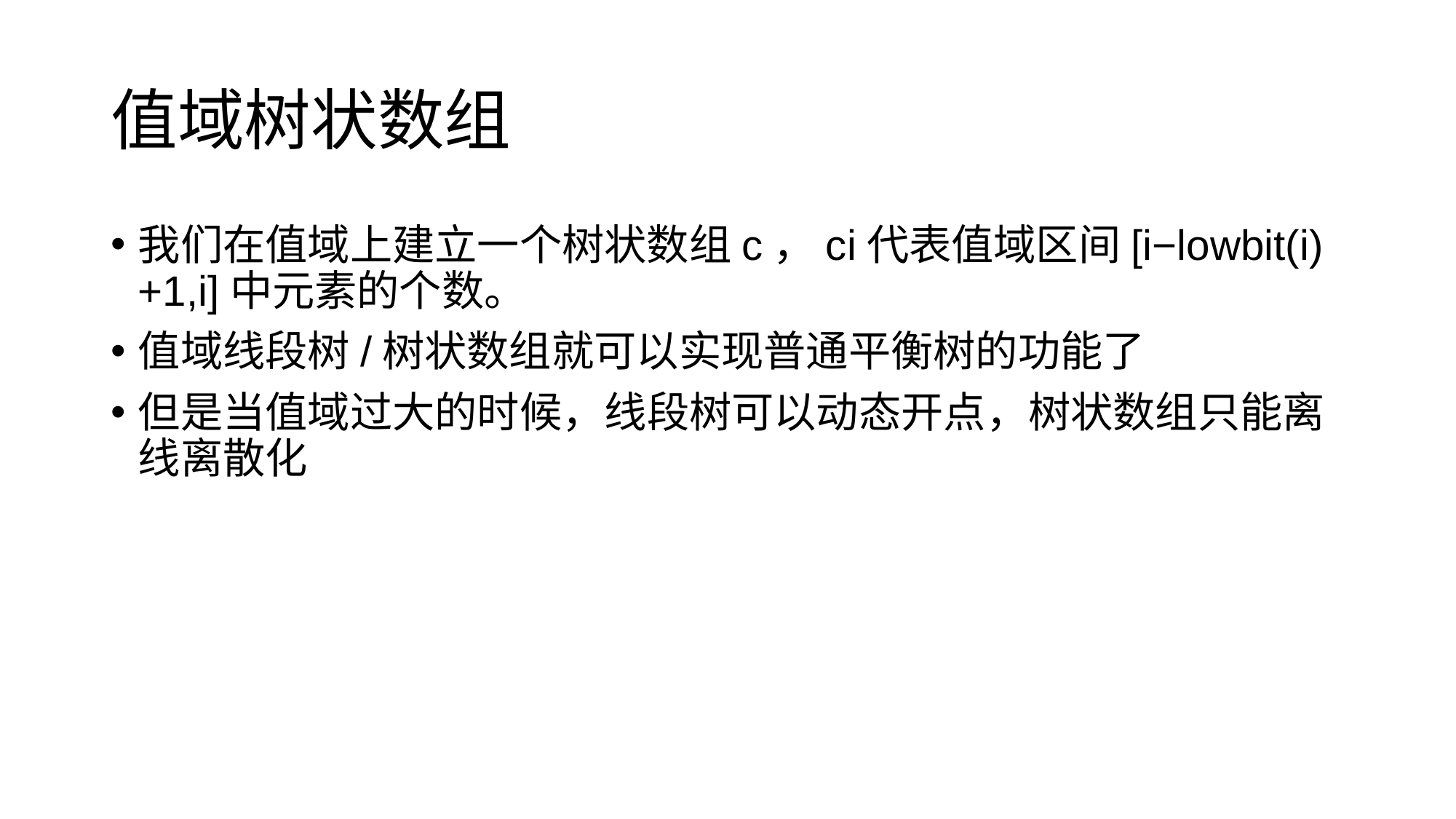

# 值域树状数组
我们在值域上建立一个树状数组c，ci代表值域区间[i−lowbit(i)+1,i]中元素的个数。
值域线段树/树状数组就可以实现普通平衡树的功能了
但是当值域过大的时候，线段树可以动态开点，树状数组只能离线离散化